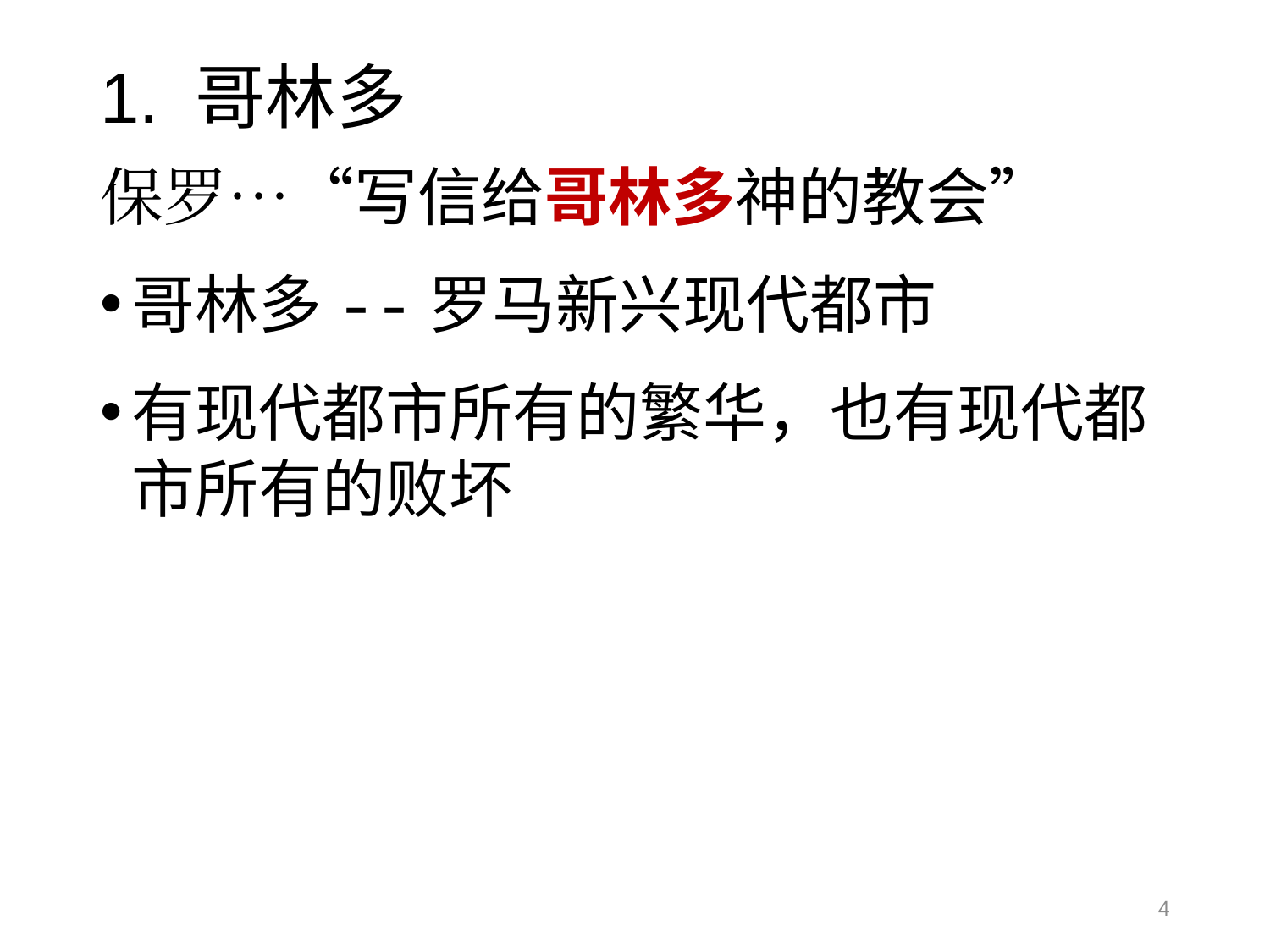

# 1. 哥林多
保罗…“写信给哥林多神的教会”
哥林多--罗马新兴现代都市
有现代都市所有的繁华，也有现代都市所有的败坏

4